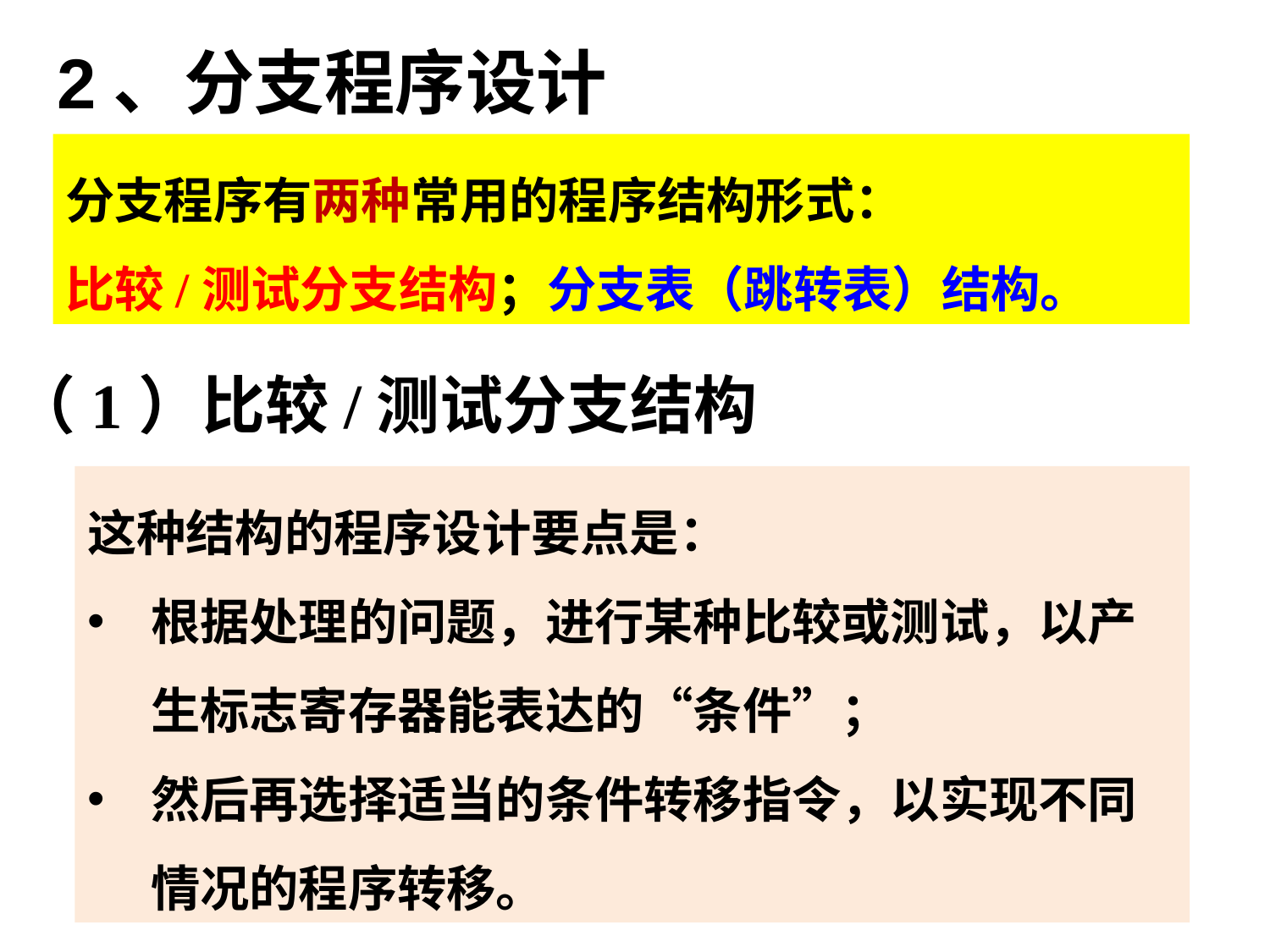

2、分支程序设计
分支程序有两种常用的程序结构形式：
比较/测试分支结构；分支表（跳转表）结构。
（1）比较/测试分支结构
这种结构的程序设计要点是：
根据处理的问题，进行某种比较或测试，以产生标志寄存器能表达的“条件”；
然后再选择适当的条件转移指令，以实现不同情况的程序转移。
78